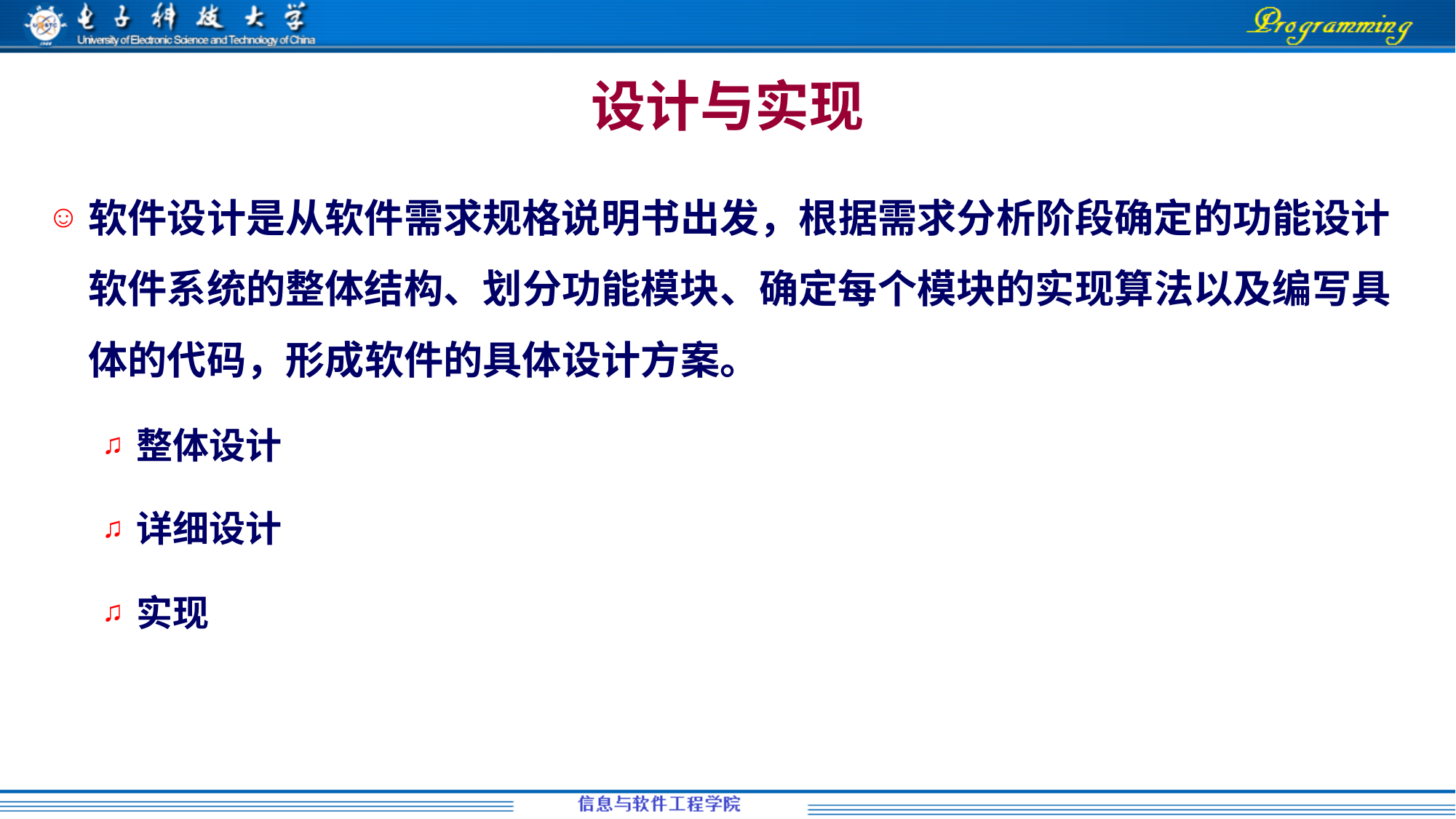

# 设计与实现
软件设计是从软件需求规格说明书出发，根据需求分析阶段确定的功能设计软件系统的整体结构、划分功能模块、确定每个模块的实现算法以及编写具体的代码，形成软件的具体设计方案。
整体设计
详细设计
实现